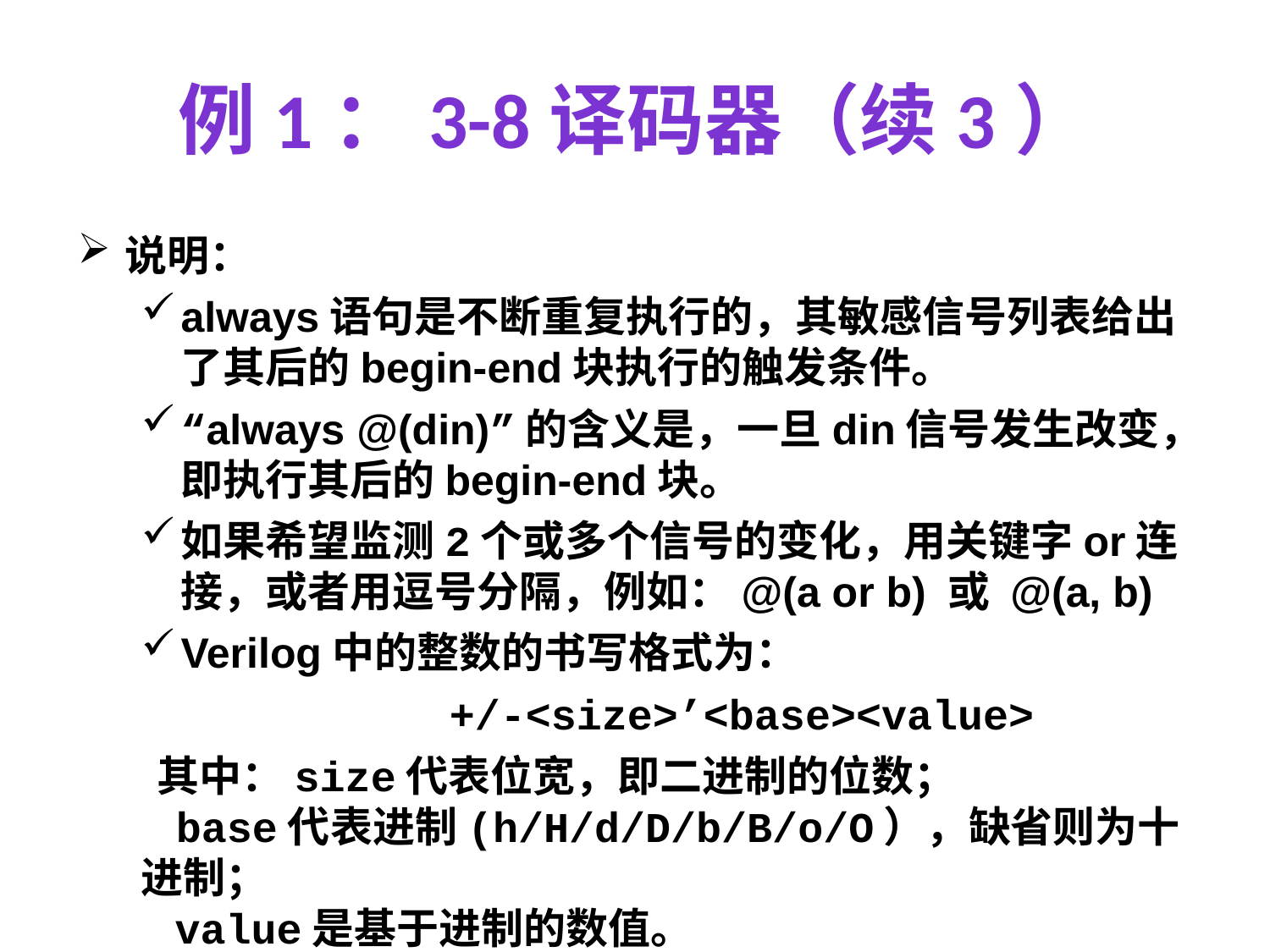

# 例1：3-8译码器（续3）
说明：
always语句是不断重复执行的，其敏感信号列表给出了其后的begin-end块执行的触发条件。
“always @(din)”的含义是，一旦din信号发生改变，即执行其后的begin-end块。
如果希望监测2个或多个信号的变化，用关键字or连接，或者用逗号分隔，例如：@(a or b) 或 @(a, b)
Verilog中的整数的书写格式为：
	+/-<size>’<base><value>
  其中：size代表位宽，即二进制的位数；
  base代表进制(h/H/d/D/b/B/o/O），缺省则为十进制；
  value是基于进制的数值。